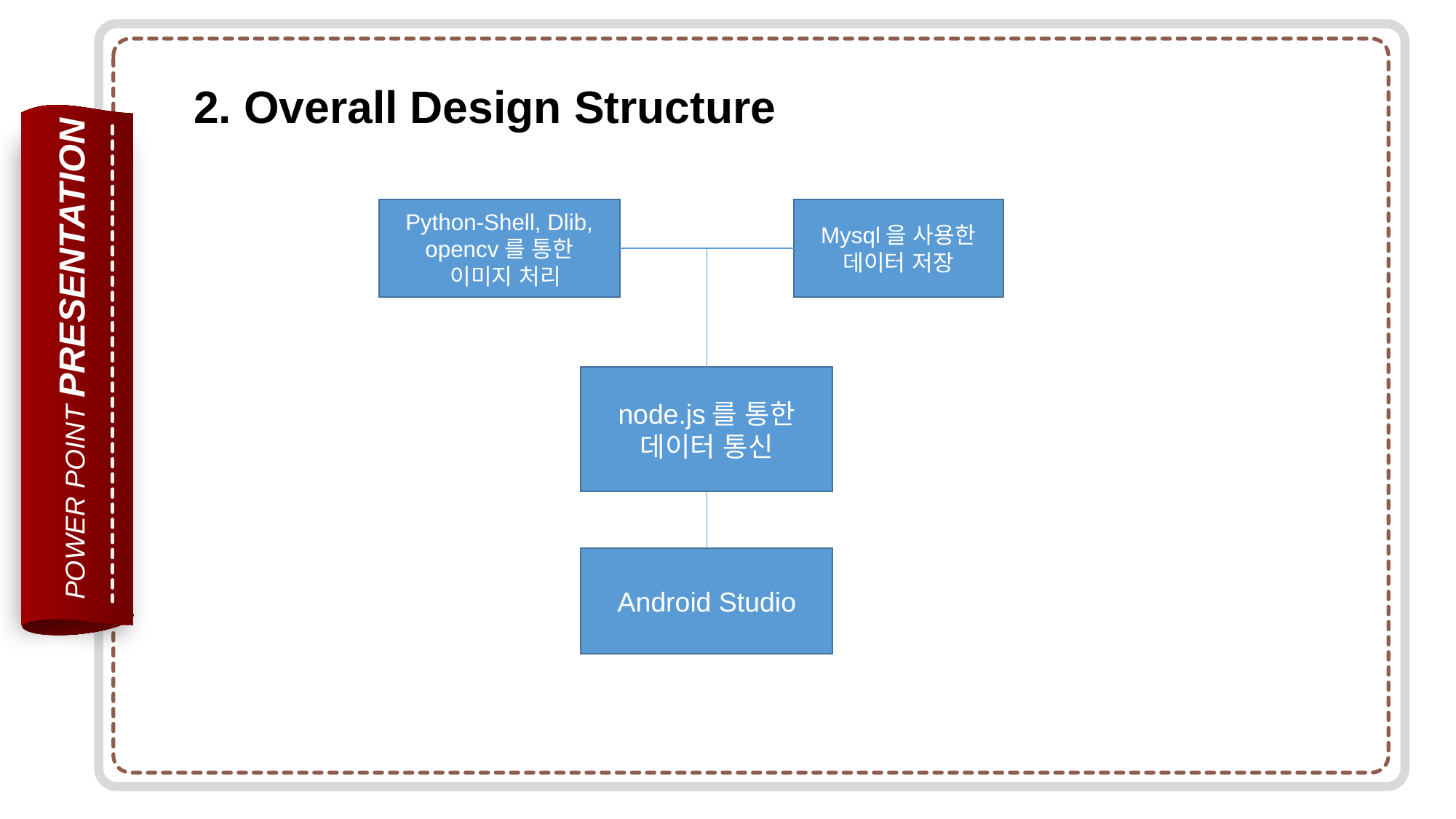

2. Overall Design Structure

Python-Shell, Dlib, opencv를 통한
 이미지 처리
Mysql을 사용한
데이터 저장
POWER POINT PRESENTATION
node.js를 통한
데이터 통신
Android Studio